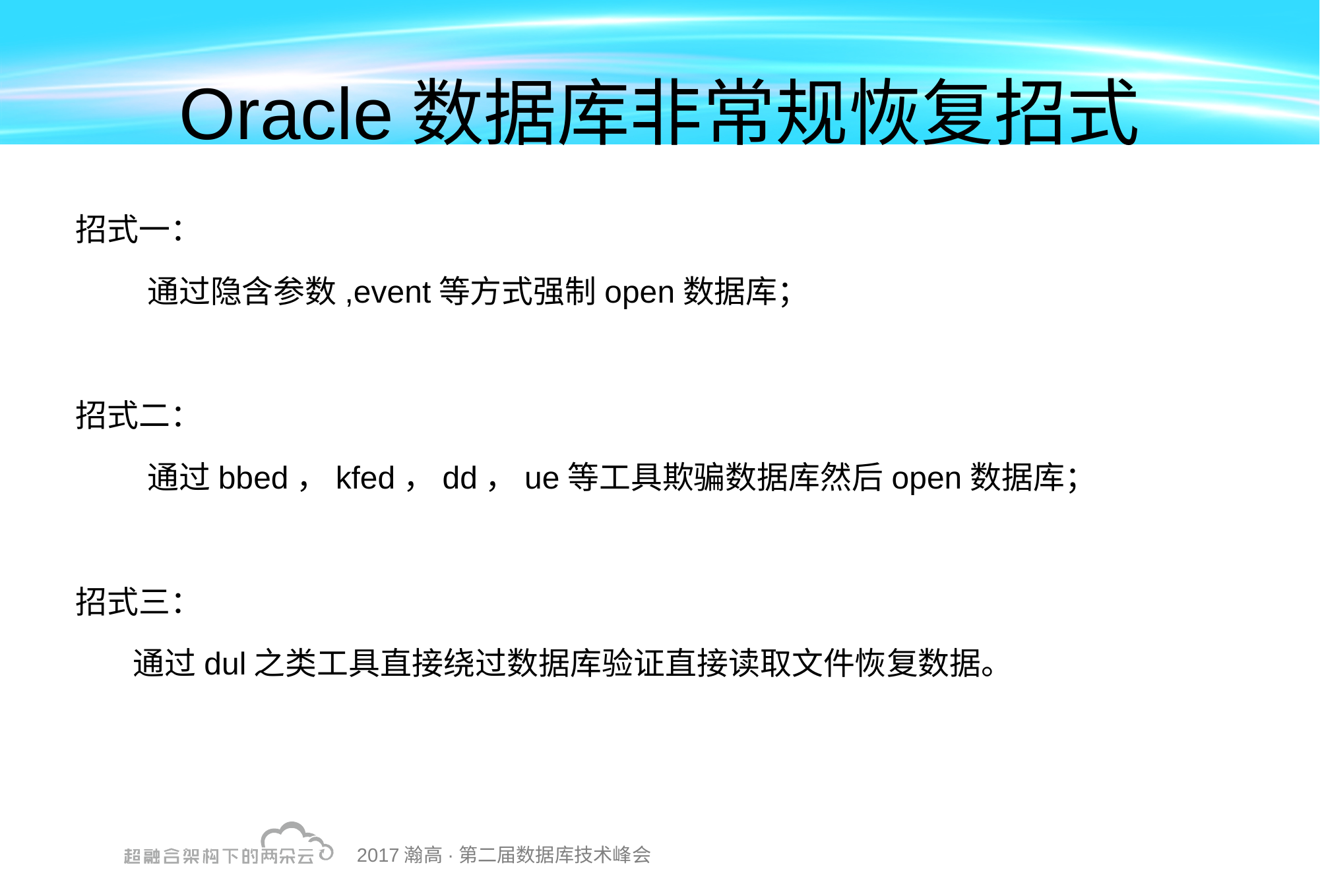

Oracle数据库非常规恢复招式
招式一：
         通过隐含参数,event等方式强制open数据库；

招式二：
         通过bbed，kfed，dd，ue等工具欺骗数据库然后open数据库；

招式三：
       通过dul之类工具直接绕过数据库验证直接读取文件恢复数据。
# 点击输入文字